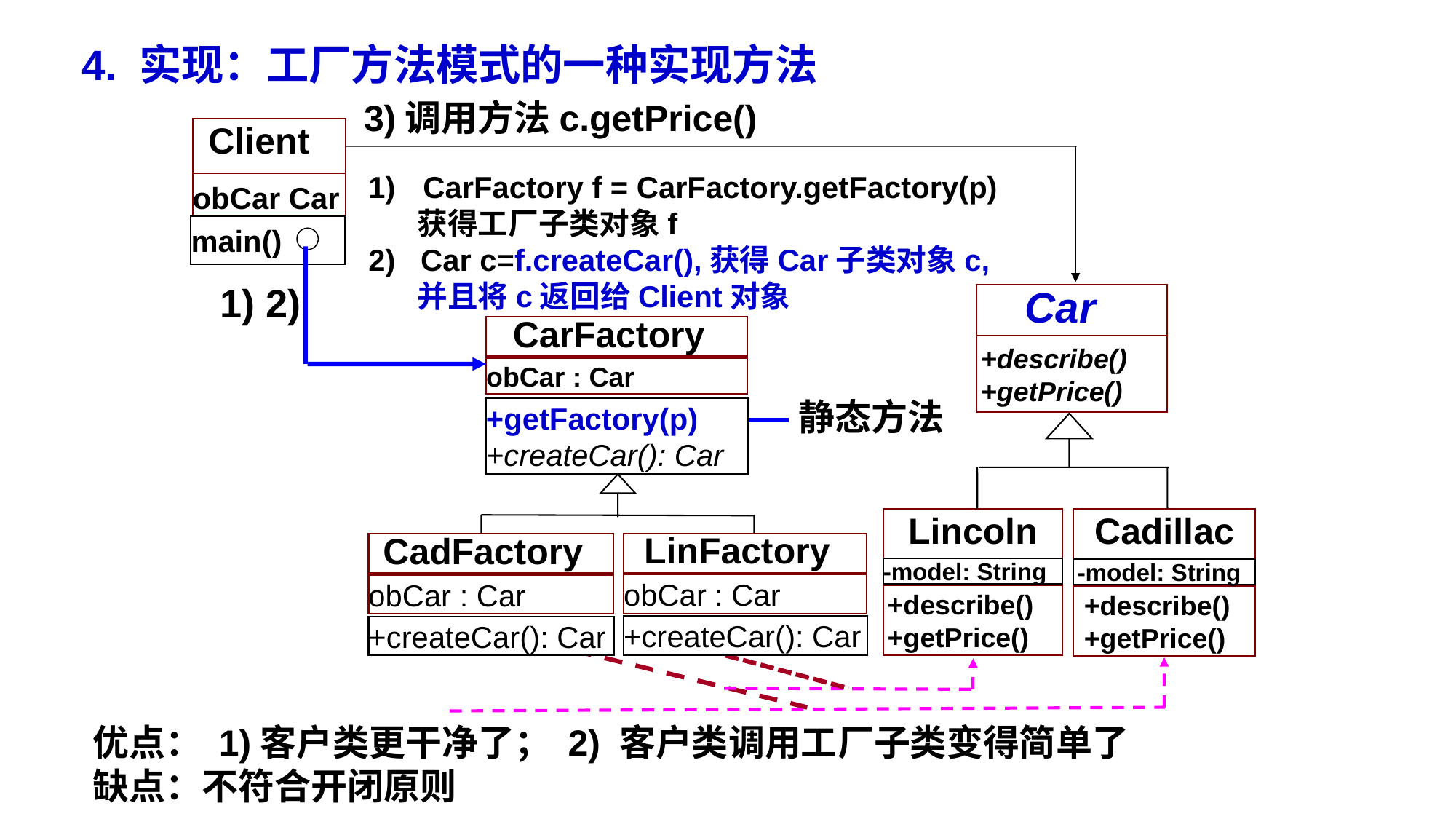

4. 实现：工厂方法模式的一种实现方法
3)调用方法c.getPrice()
Client

CarFactory f = CarFactory.getFactory(p)
      获得工厂子类对象f
2)   Car c=f.createCar(),获得Car子类对象c,
      并且将c返回给Client对象
obCar Car
main()

1) 2)
Car
CarFactory
obCar : Car
+getFactory(p)
+createCar(): Car

LinFactory
CadFactory
obCar : Car
obCar : Car
+createCar(): Car
+createCar(): Car
+describe()
+getPrice()

静态方法

Cadillac
Lincoln
-model: String
-model: String
+describe()
+getPrice()
+describe()
+getPrice()

优点： 1)客户类更干净了； 2) 客户类调用工厂子类变得简单了
缺点：不符合开闭原则